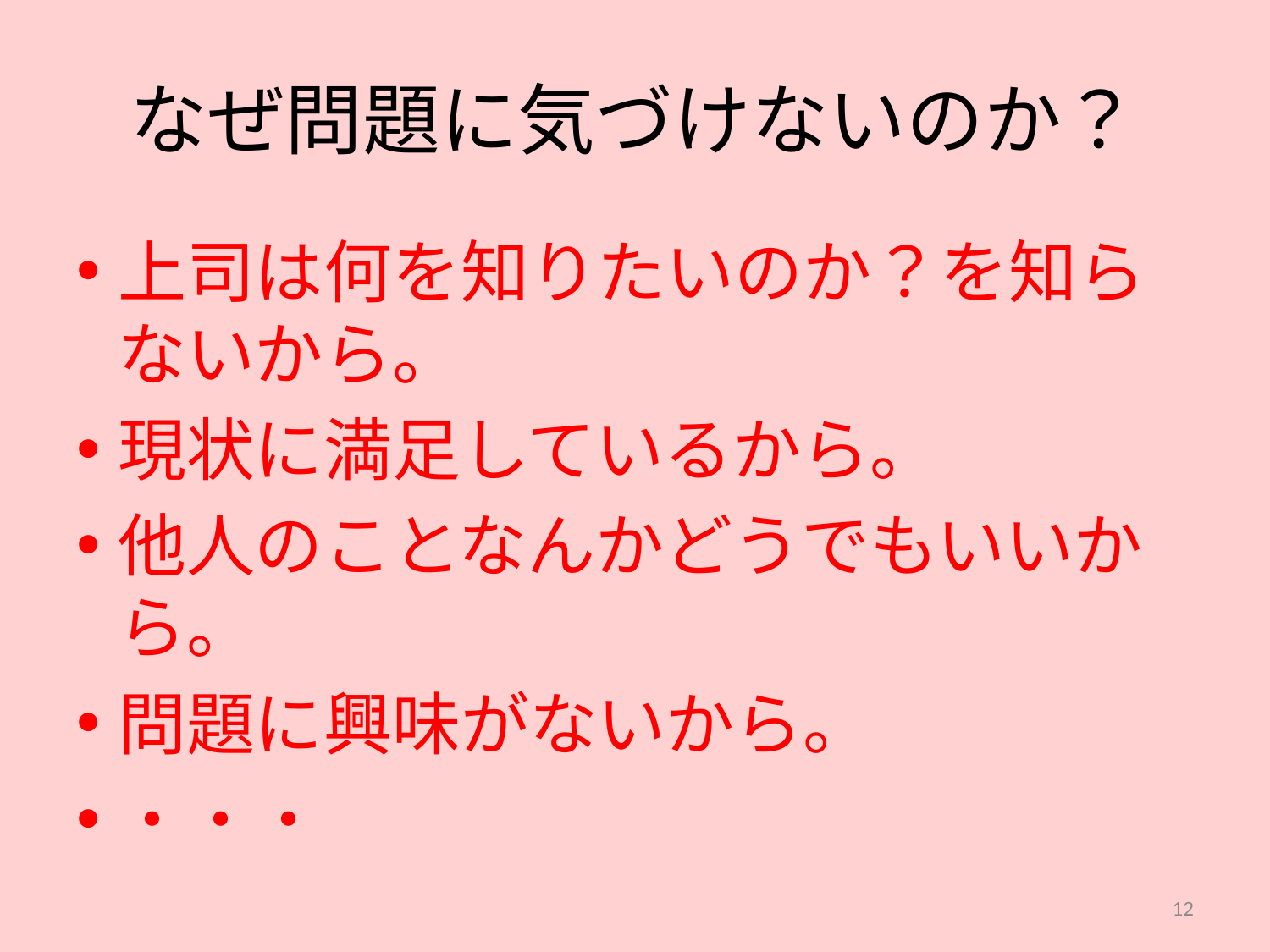

# なぜ問題に気づけないのか？
上司は何を知りたいのか？を知らないから。
現状に満足しているから。
他人のことなんかどうでもいいから。
問題に興味がないから。
・・・
12